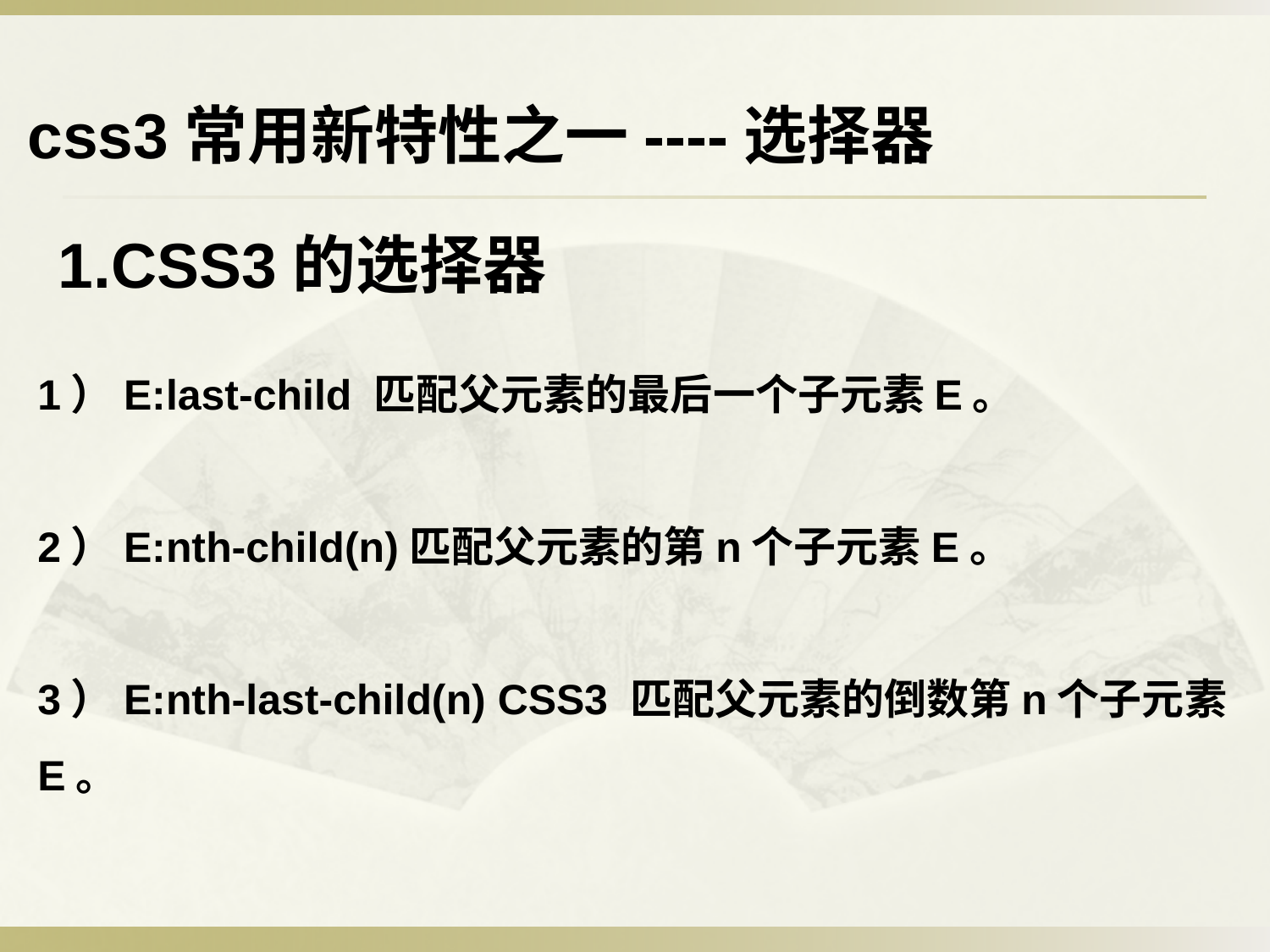

css3常用新特性之一----选择器
1.CSS3的选择器
1）E:last-child 匹配父元素的最后一个子元素E。
2）E:nth-child(n)匹配父元素的第n个子元素E。
3）E:nth-last-child(n) CSS3 匹配父元素的倒数第n个子元素E。